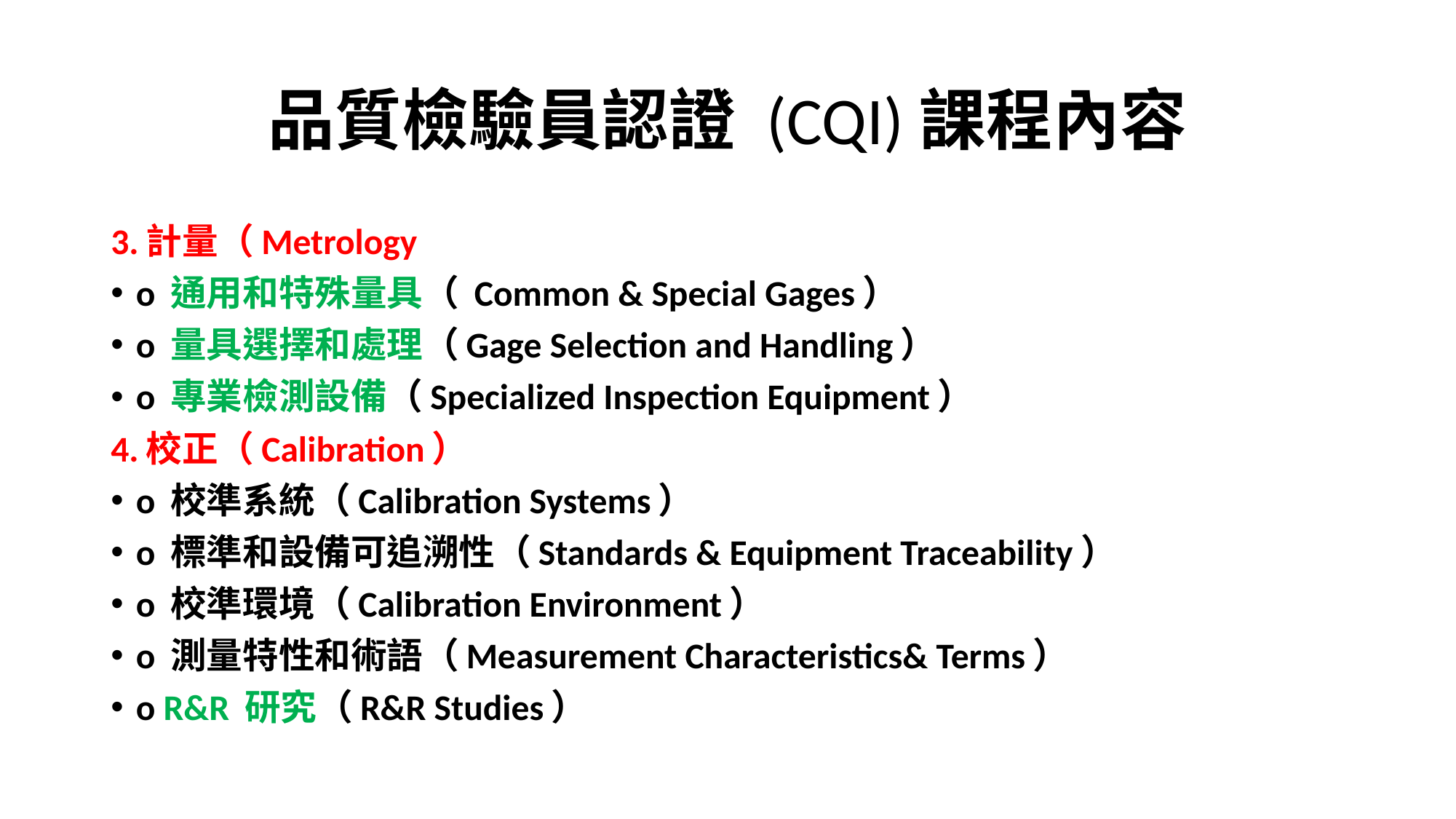

# 品質檢驗員認證 (CQI)課程內容
3.計量（Metrology
o 通用和特殊量具（ Common & Special Gages）
o 量具選擇和處理（Gage Selection and Handling）
o 專業檢測設備（Specialized Inspection Equipment）
4.校正（Calibration）
o 校準系統（Calibration Systems）
o 標準和設備可追溯性（Standards & Equipment Traceability）
o 校準環境（Calibration Environment）
o 測量特性和術語（Measurement Characteristics& Terms）
o R&R 研究（R&R Studies）